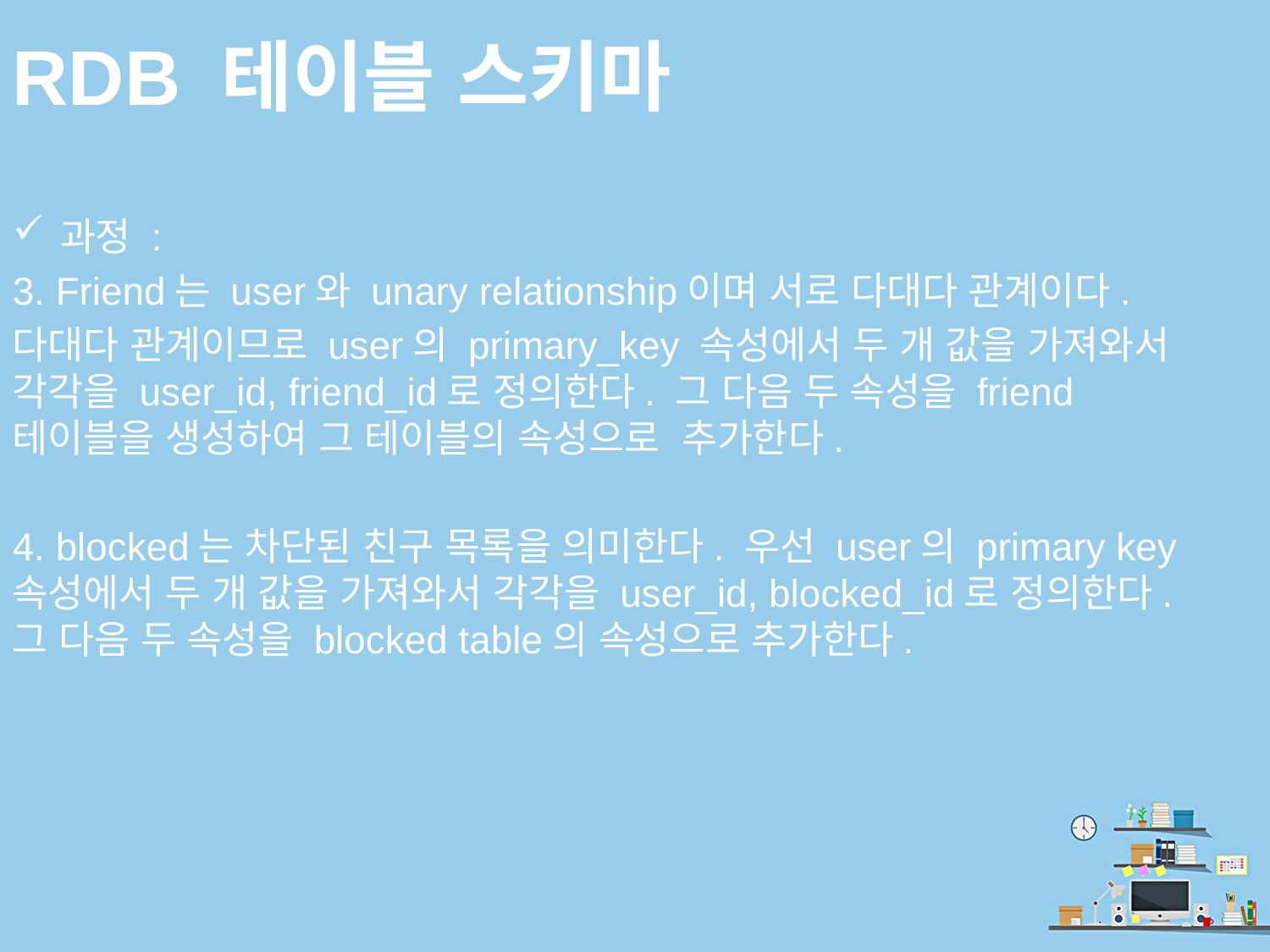

# RDB 테이블 스키마
과정 :
3. Friend는 user와 unary relationship이며 서로 다대다 관계이다.
다대다 관계이므로 user의 primary_key 속성에서 두 개 값을 가져와서 각각을 user_id, friend_id로 정의한다. 그 다음 두 속성을 friend 테이블을 생성하여 그 테이블의 속성으로  추가한다.

4. blocked는 차단된 친구 목록을 의미한다. 우선 user의 primary key 속성에서 두 개 값을 가져와서 각각을 user_id, blocked_id로 정의한다. 그 다음 두 속성을 blocked table의 속성으로 추가한다.